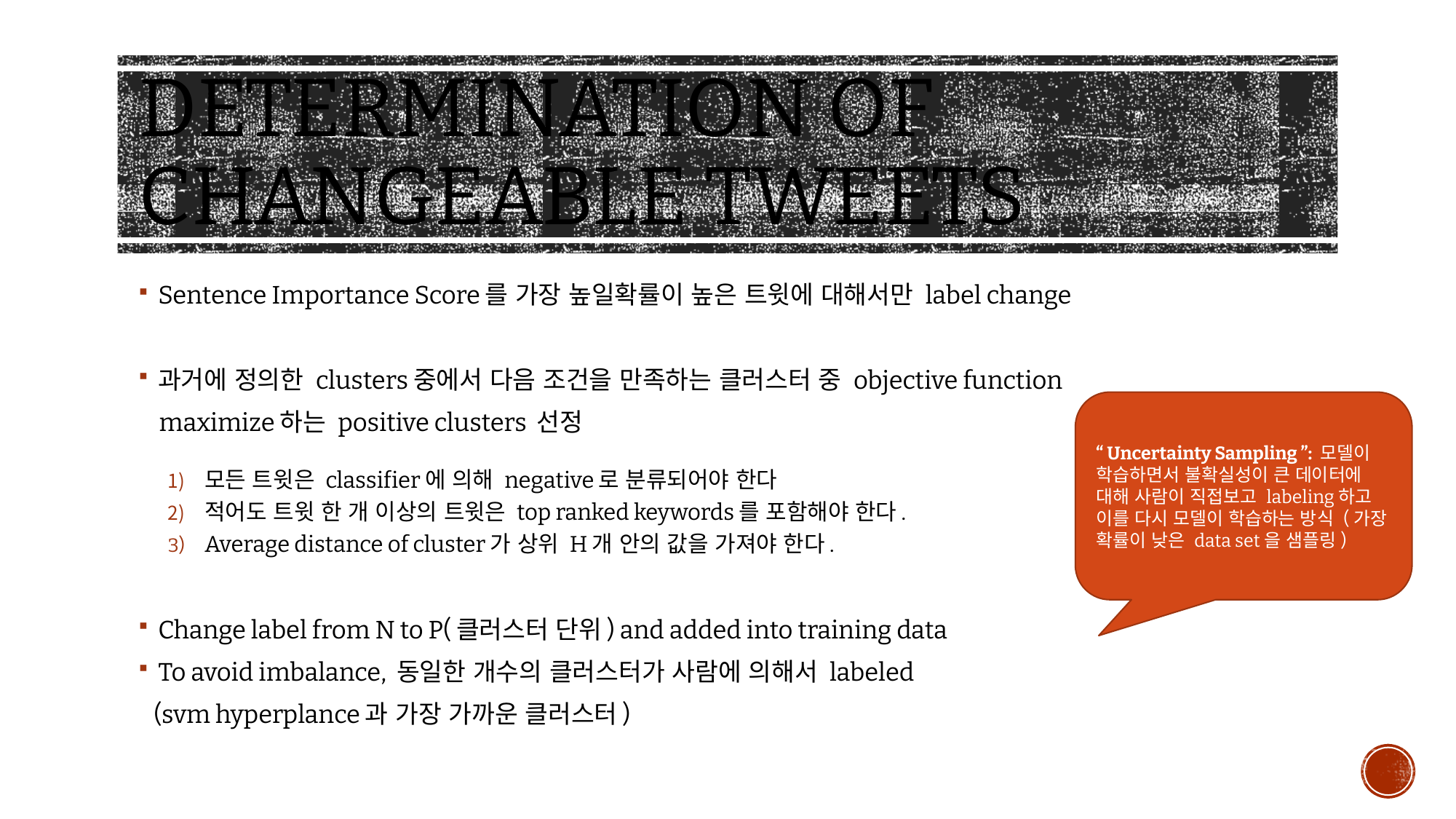

# Determination of changeable tweets

Sentence Importance Score를 가장 높일확률이 높은 트윗에 대해서만 label change

과거에 정의한 clusters중에서 다음 조건을 만족하는 클러스터 중 objective function
    maximize하는 positive clusters 선정
모든 트윗은 classifier에 의해 negative로 분류되어야 한다
적어도 트윗 한 개 이상의 트윗은 top ranked keywords를 포함해야 한다.
Average distance of cluster가 상위 H개 안의 값을 가져야 한다.

Change label from N to P(클러스터 단위) and added into training data
To avoid imbalance, 동일한 개수의 클러스터가 사람에 의해서 labeled
   (svm hyperplance과 가장 가까운 클러스터)
“ Uncertainty Sampling ”: 모델이 학습하면서 불확실성이 큰 데이터에 대해 사람이 직접보고 labeling하고 이를 다시 모델이 학습하는 방식 (가장 확률이 낮은 data set을 샘플링)